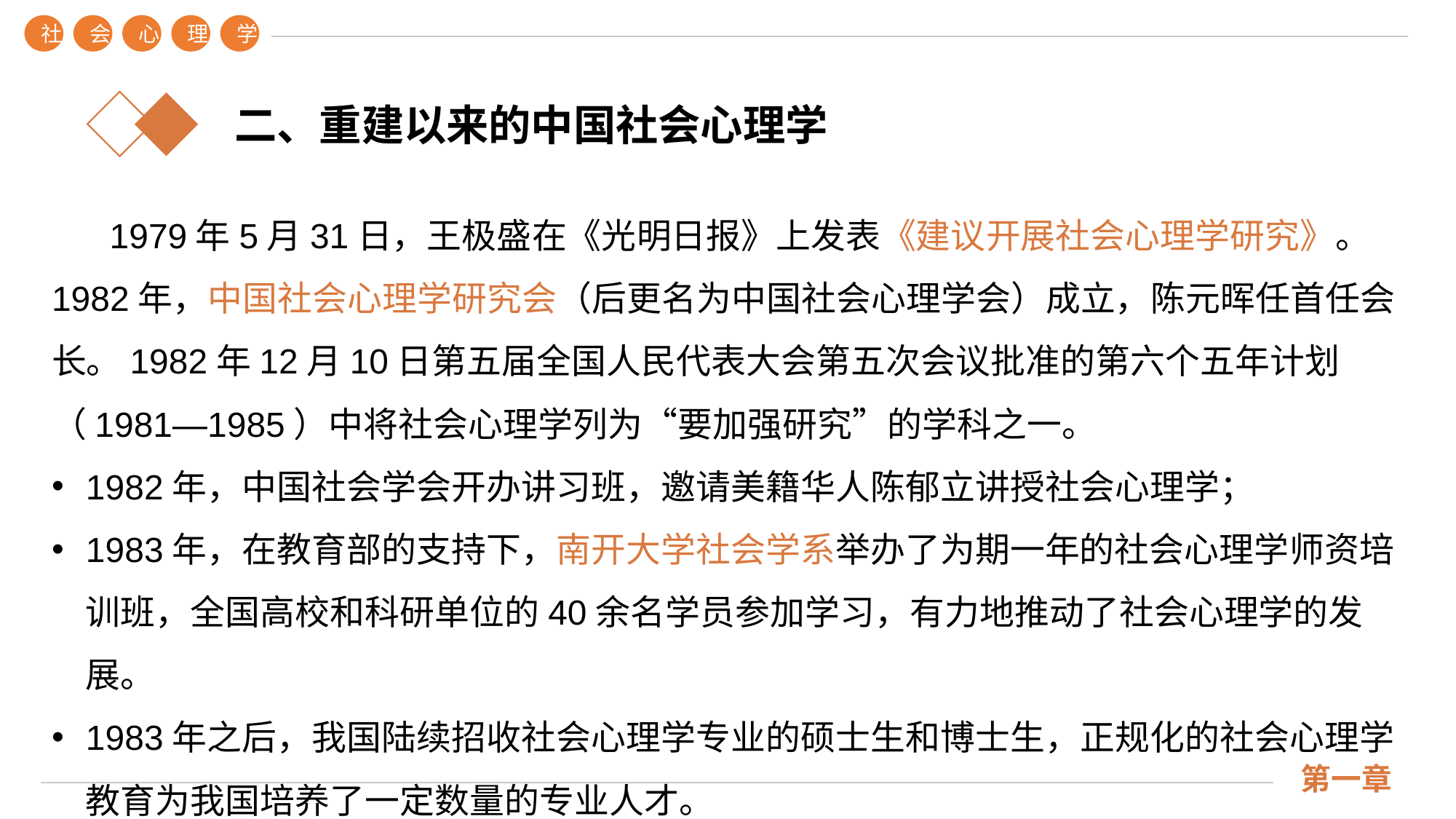

社
会
心
理
学
第一章

二、重建以来的中国社会心理学
      1979年5月31日，王极盛在《光明日报》上发表《建议开展社会心理学研究》。1982年，中国社会心理学研究会（后更名为中国社会心理学会）成立，陈元晖任首任会长。1982年12月10日第五届全国人民代表大会第五次会议批准的第六个五年计划（1981—1985）中将社会心理学列为“要加强研究”的学科之一。
1982年，中国社会学会开办讲习班，邀请美籍华人陈郁立讲授社会心理学；
1983年，在教育部的支持下，南开大学社会学系举办了为期一年的社会心理学师资培训班，全国高校和科研单位的40余名学员参加学习，有力地推动了社会心理学的发展。
1983年之后，我国陆续招收社会心理学专业的硕士生和博士生，正规化的社会心理学教育为我国培养了一定数量的专业人才。